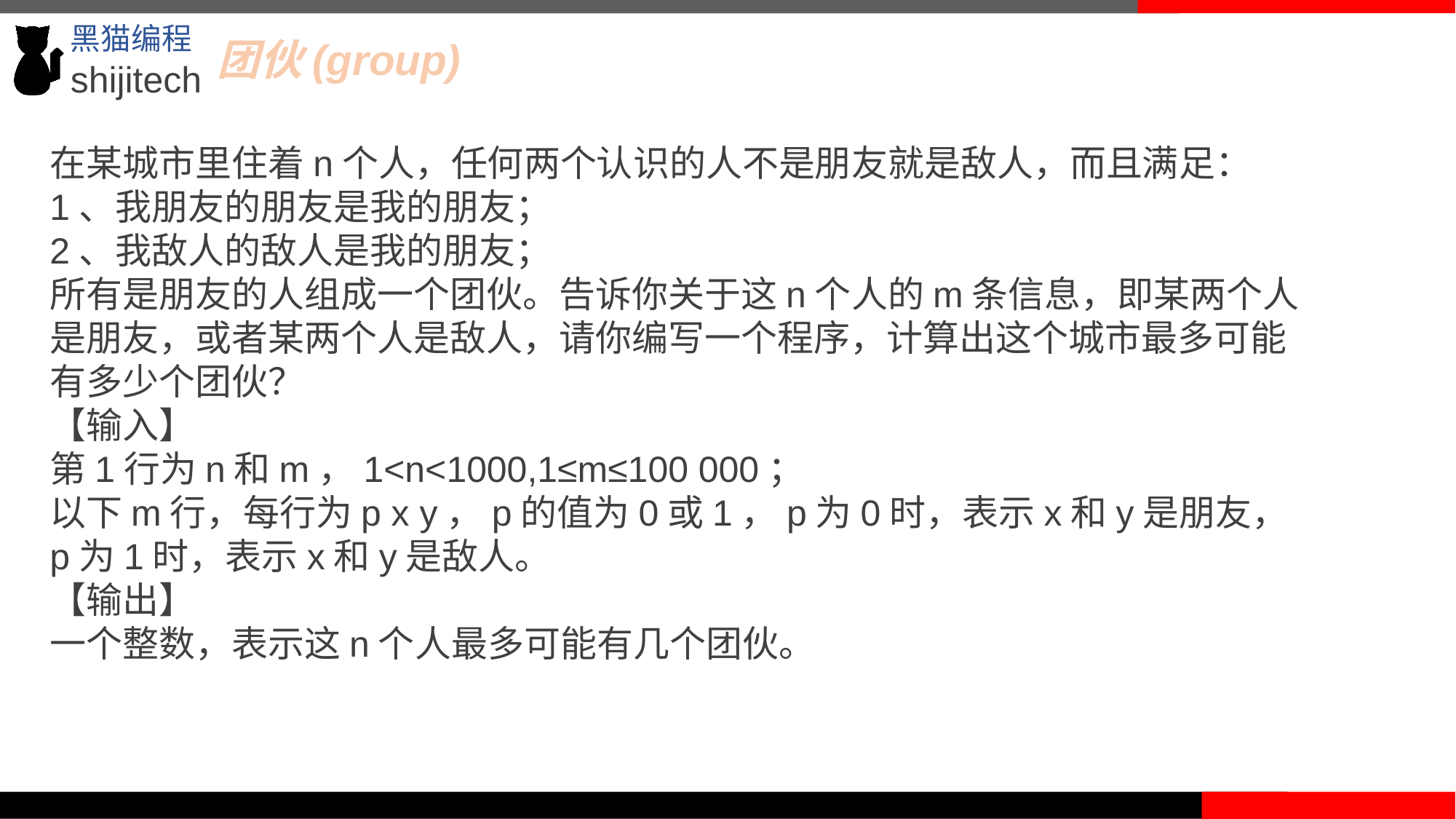

团伙(group)
在某城市里住着n个人，任何两个认识的人不是朋友就是敌人，而且满足：
1、我朋友的朋友是我的朋友；
2、我敌人的敌人是我的朋友；
所有是朋友的人组成一个团伙。告诉你关于这n个人的m条信息，即某两个人是朋友，或者某两个人是敌人，请你编写一个程序，计算出这个城市最多可能有多少个团伙？
【输入】
第1行为n和m，1<n<1000,1≤m≤100 000；
以下m行，每行为p x y，p的值为0或1，p为0时，表示x和y是朋友，p为1时，表示x和y是敌人。
【输出】
一个整数，表示这n个人最多可能有几个团伙。